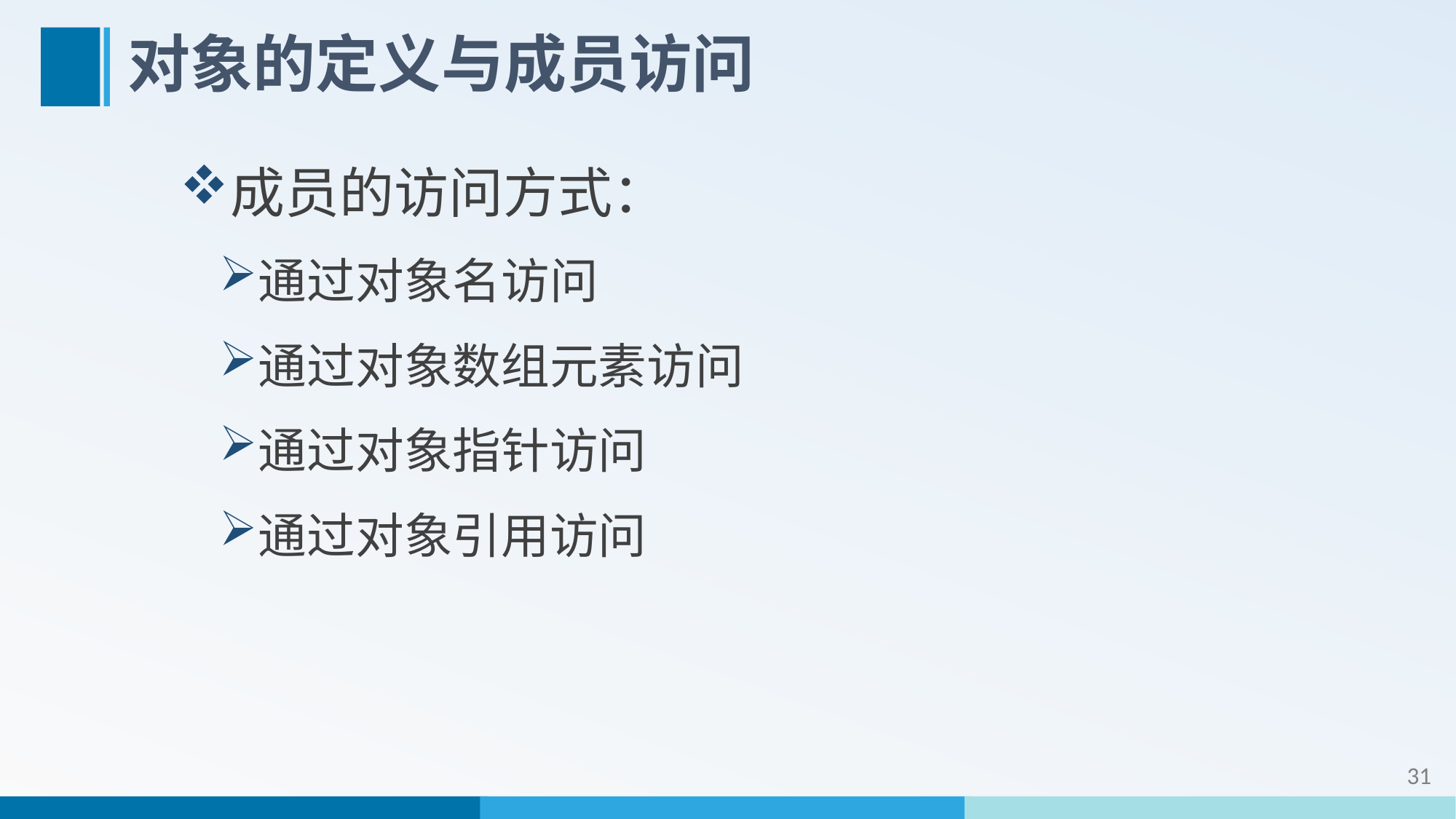

# 对象的定义与成员访问
成员的访问方式：
通过对象名访问
通过对象数组元素访问
通过对象指针访问
通过对象引用访问